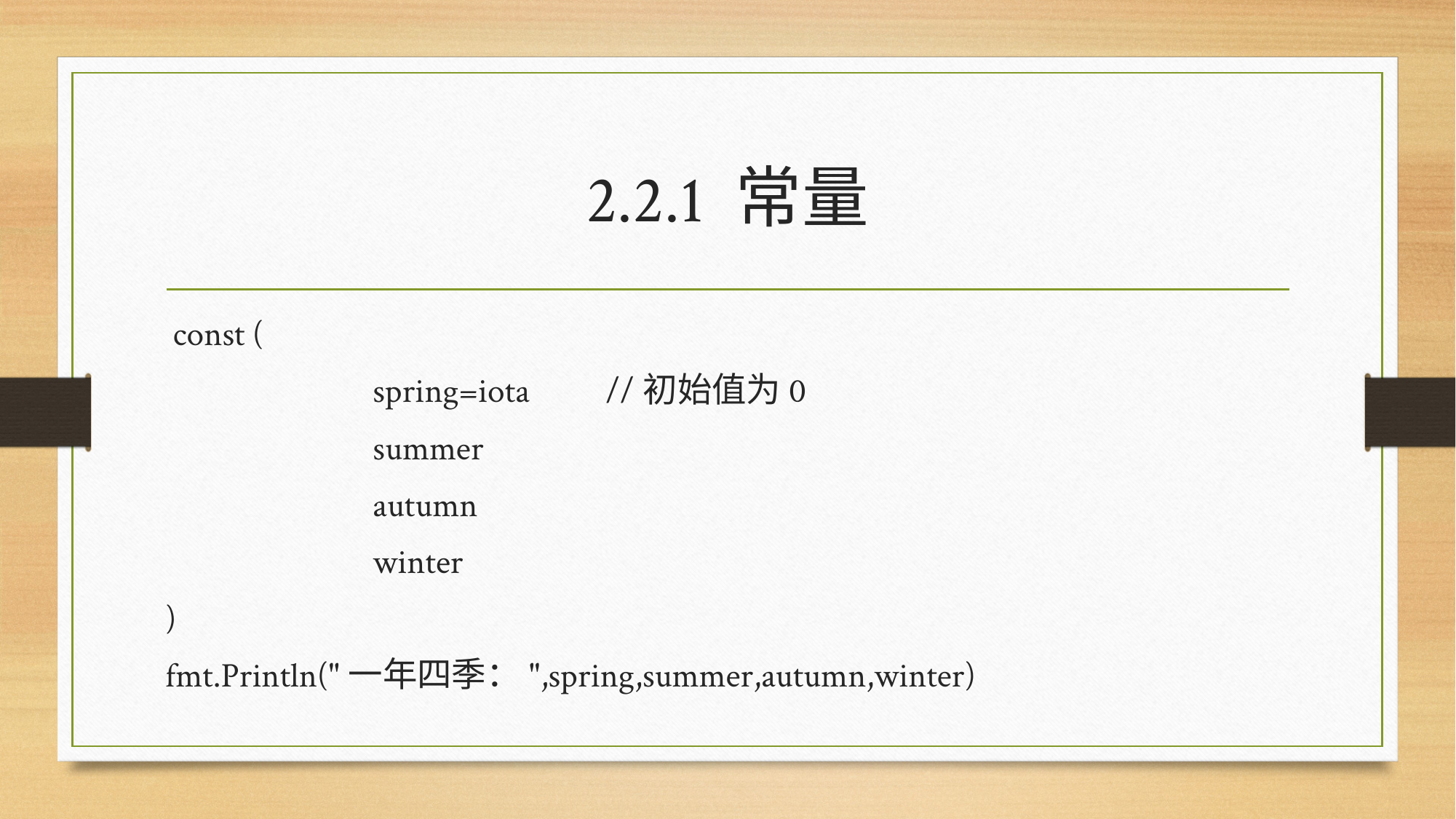

# 2.2.1 常量
 const (
		spring=iota          //初始值为0
		summer
		autumn
		winter
)
fmt.Println("一年四季：",spring,summer,autumn,winter)